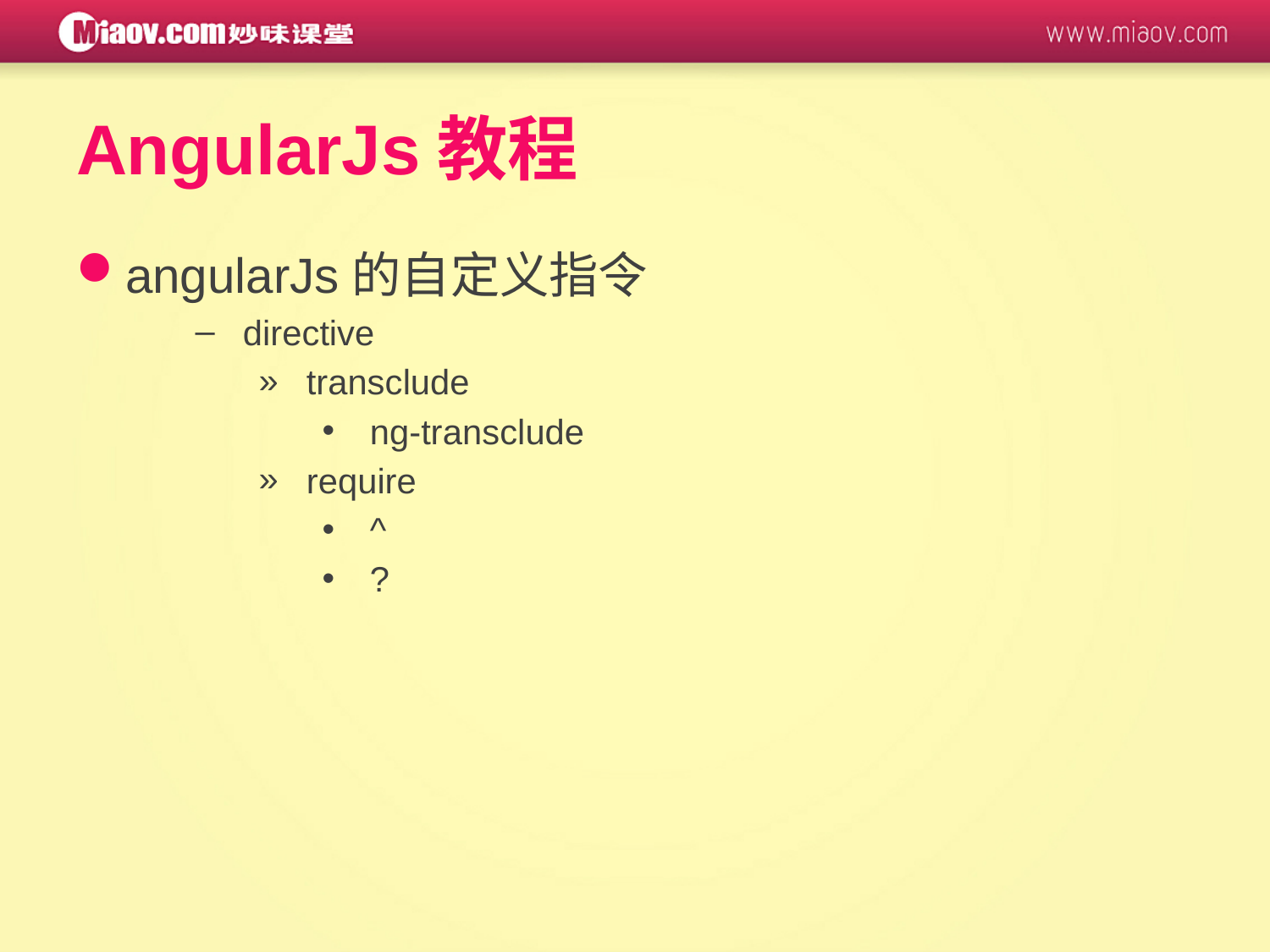

# AngularJs教程
angularJs的自定义指令
directive
transclude
ng-transclude
require
^
?